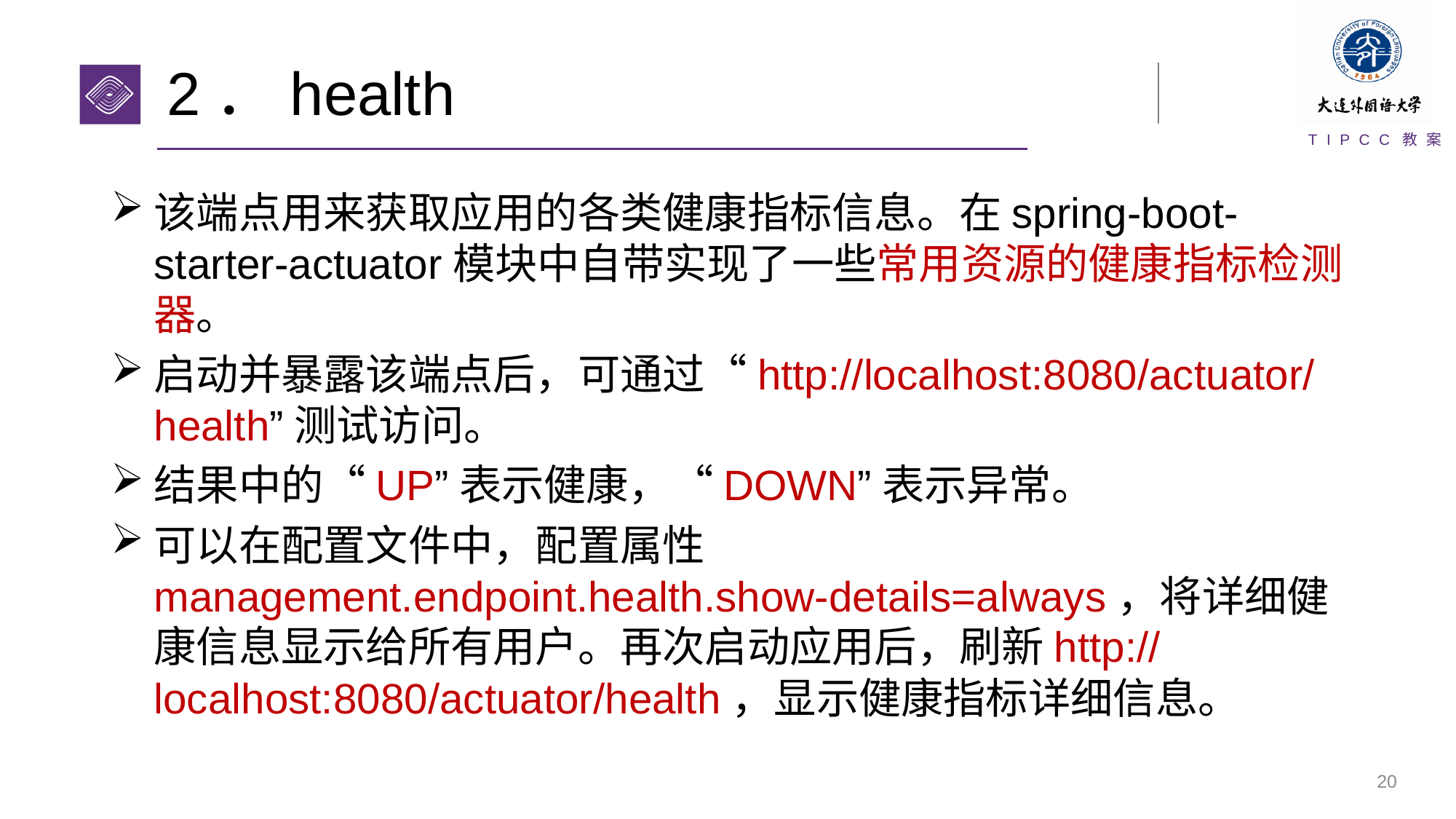

# 2．health
该端点用来获取应用的各类健康指标信息。在spring-boot-starter-actuator模块中自带实现了一些常用资源的健康指标检测器。
启动并暴露该端点后，可通过“http://localhost:8080/actuator/health”测试访问。
结果中的“UP”表示健康，“DOWN”表示异常。
可以在配置文件中，配置属性management.endpoint.health.show-details=always，将详细健康信息显示给所有用户。再次启动应用后，刷新http://localhost:8080/actuator/health，显示健康指标详细信息。

20